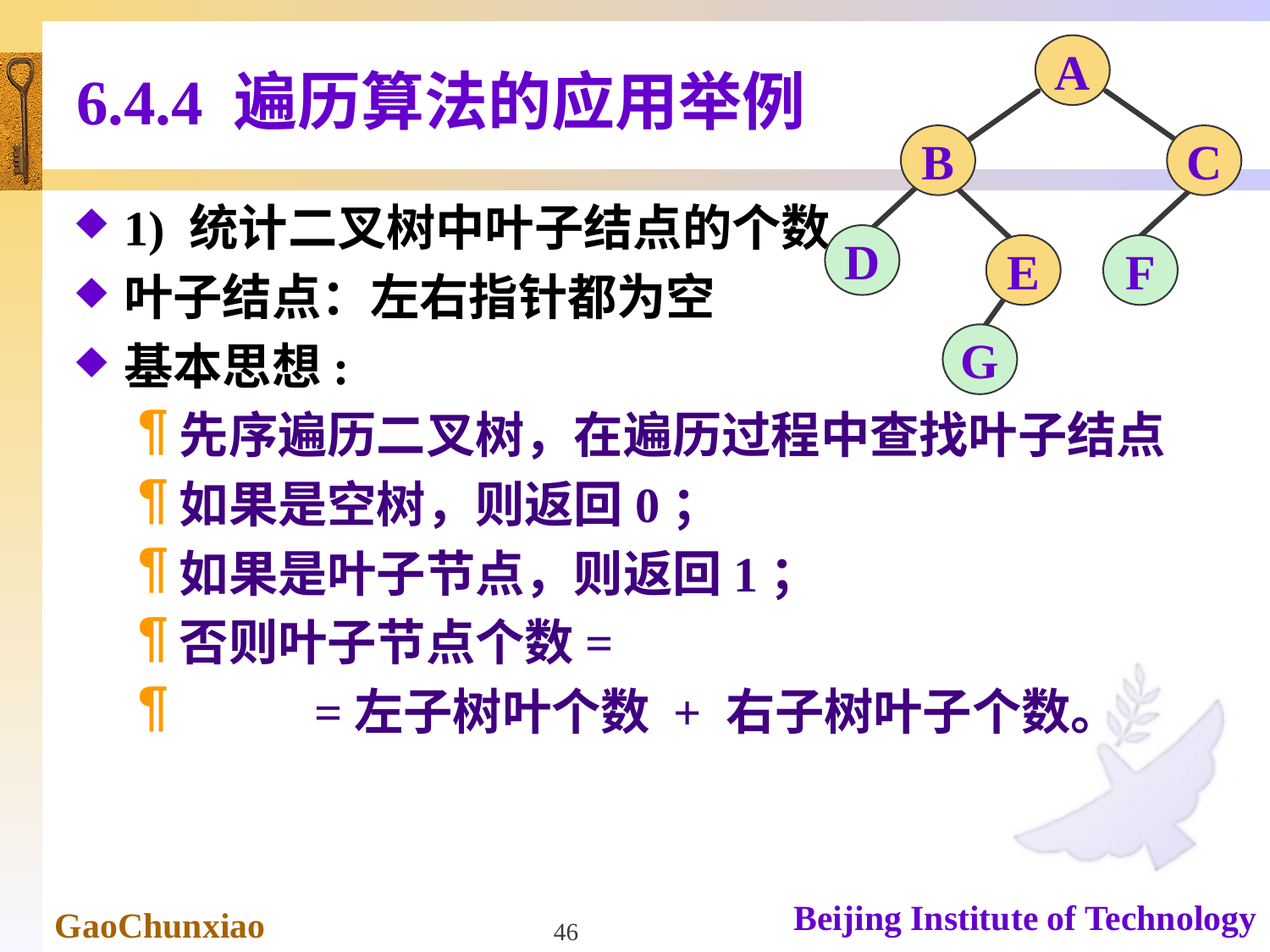

# 6.4.4 遍历算法的应用举例
A

B
C

D
E
F

G
1) 统计二叉树中叶子结点的个数
叶子结点：左右指针都为空
基本思想:
先序遍历二叉树，在遍历过程中查找叶子结点
如果是空树，则返回0；
如果是叶子节点，则返回1；
否则叶子节点个数=
           =左子树叶个数 + 右子树叶子个数。
46